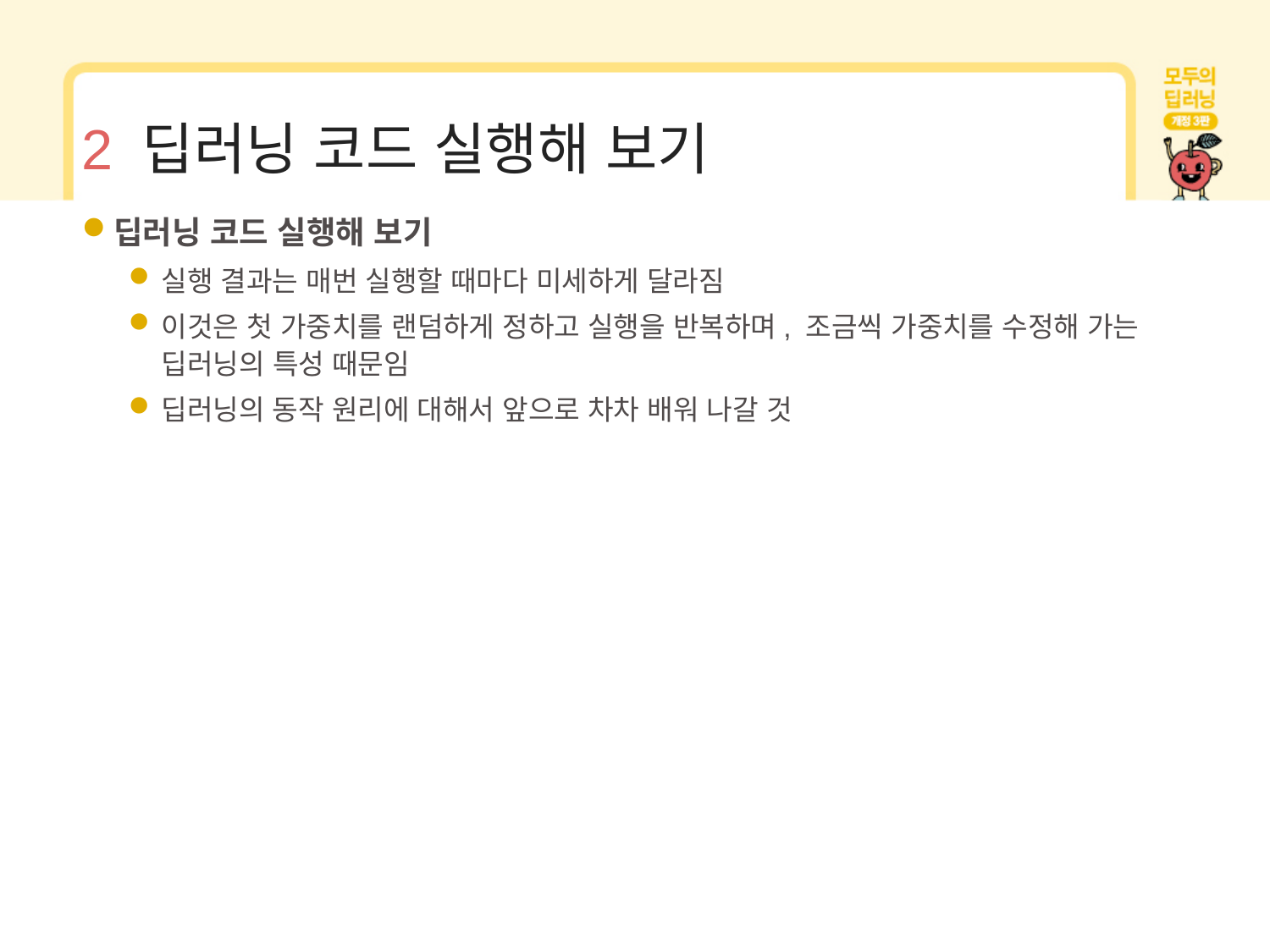

# 2 딥러닝 코드 실행해 보기
딥러닝 코드 실행해 보기
실행 결과는 매번 실행할 때마다 미세하게 달라짐
이것은 첫 가중치를 랜덤하게 정하고 실행을 반복하며, 조금씩 가중치를 수정해 가는 딥러닝의 특성 때문임
딥러닝의 동작 원리에 대해서 앞으로 차차 배워 나갈 것